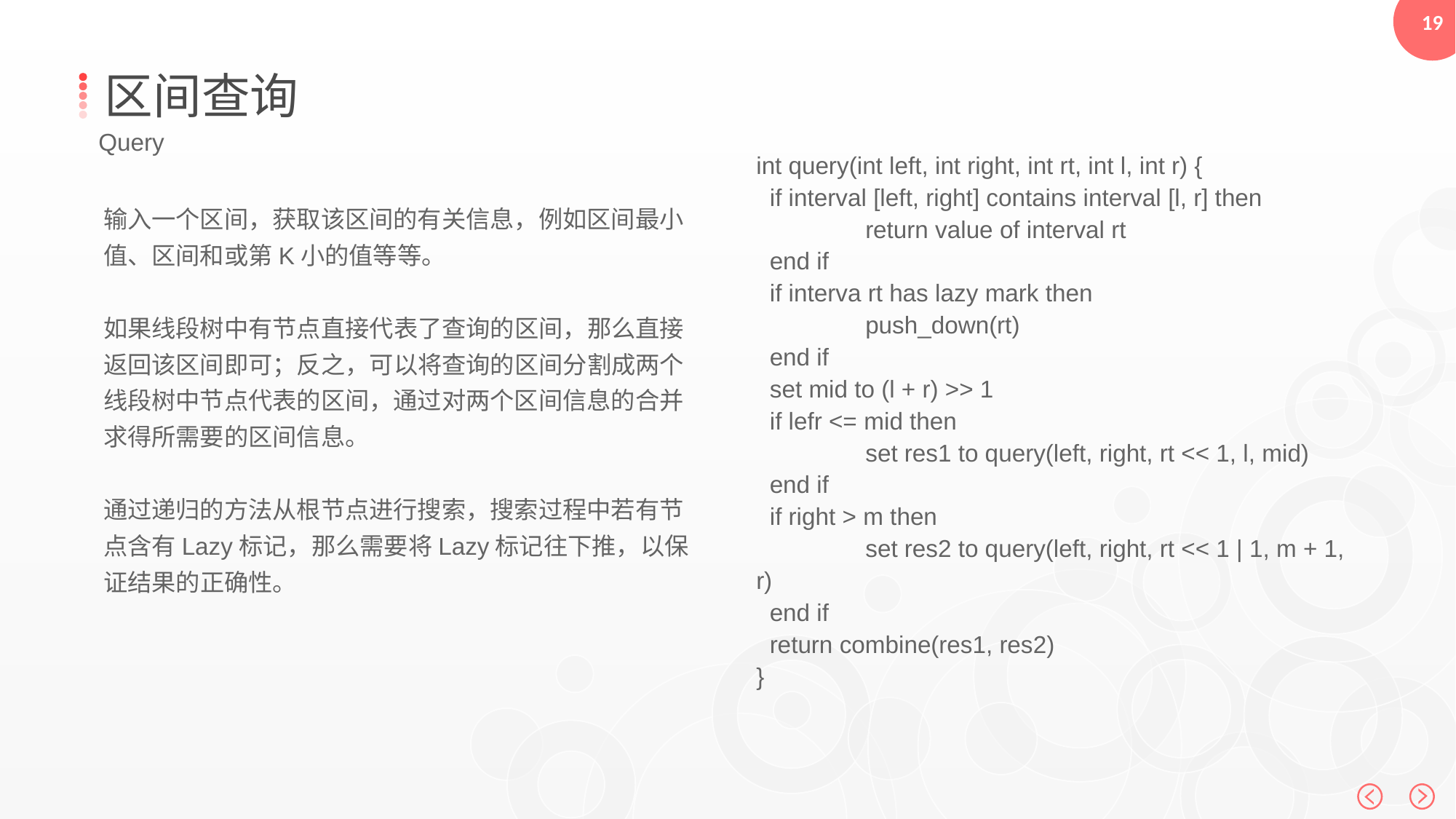

区间查询
Query
int query(int left, int right, int rt, int l, int r) {
  if interval [left, right] contains interval [l, r] then
  	return value of interval rt
  end if
  if interva rt has lazy mark then
  	push_down(rt)
  end if
  set mid to (l + r) >> 1
  if lefr <= mid then
  	set res1 to query(left, right, rt << 1, l, mid)
  end if
  if right > m then
  	set res2 to query(left, right, rt << 1 | 1, m + 1, r)
  end if
  return combine(res1, res2)
}
输入一个区间，获取该区间的有关信息，例如区间最小值、区间和或第K小的值等等。
如果线段树中有节点直接代表了查询的区间，那么直接返回该区间即可；反之，可以将查询的区间分割成两个线段树中节点代表的区间，通过对两个区间信息的合并求得所需要的区间信息。
通过递归的方法从根节点进行搜索，搜索过程中若有节点含有Lazy标记，那么需要将Lazy标记往下推，以保证结果的正确性。